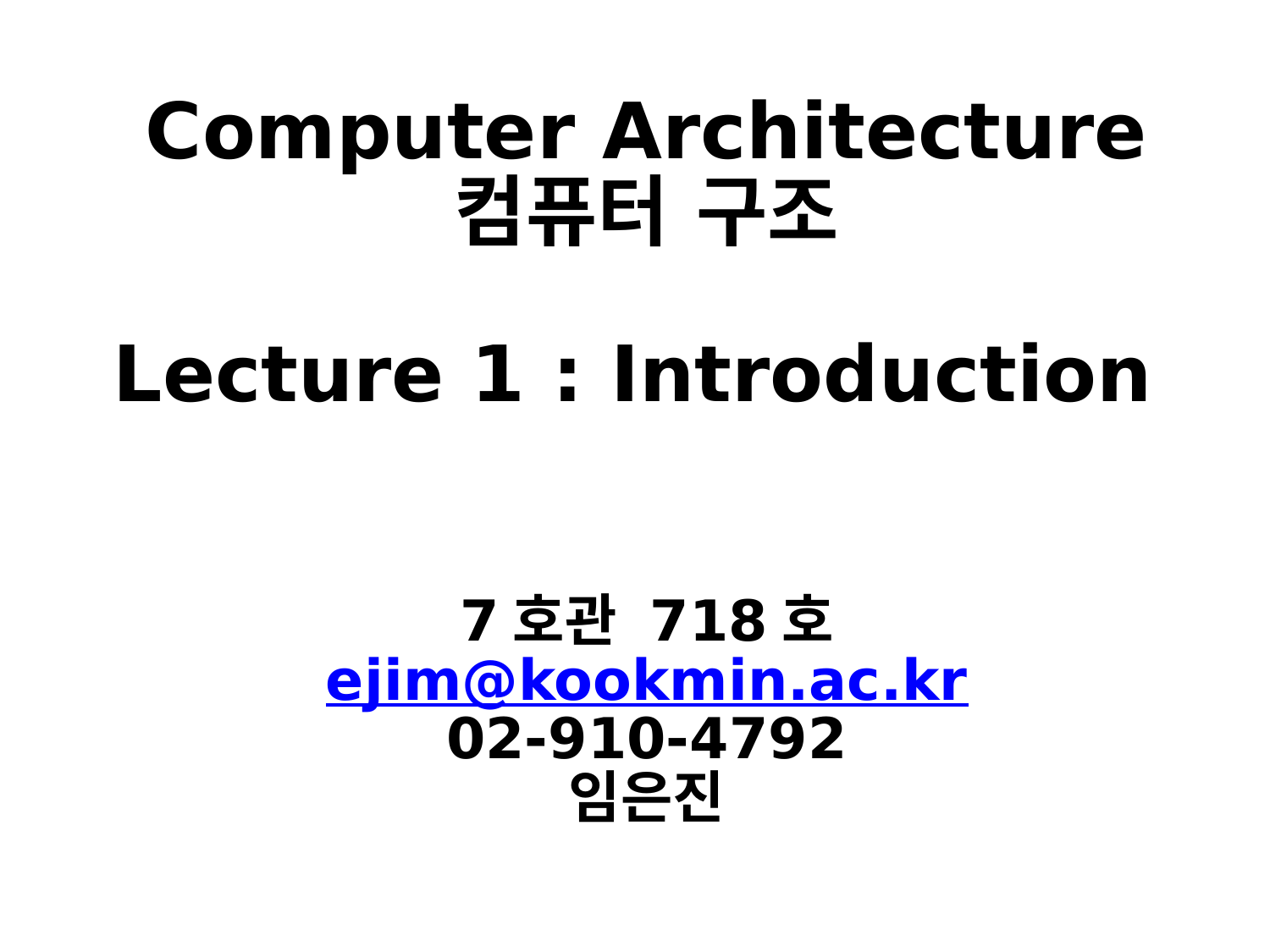

Computer Architecture
컴퓨터 구조
Lecture 1 : Introduction

7호관 718호
ejim@kookmin.ac.kr
02-910-4792
임은진